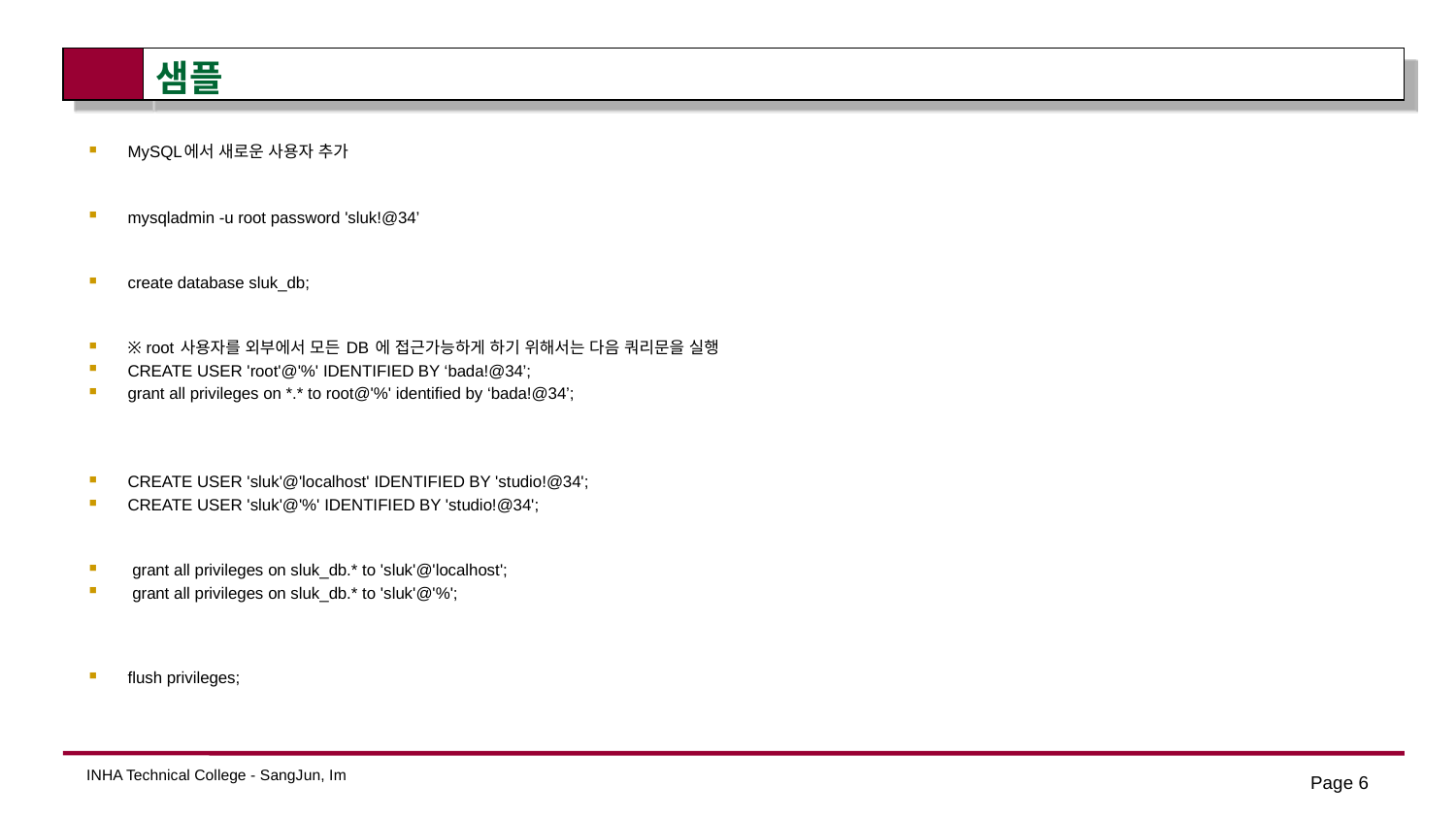

# 샘플
MySQL에서 새로운 사용자 추가

mysqladmin -u root password 'sluk!@34’

create database sluk_db;

※ root 사용자를 외부에서 모든 DB 에 접근가능하게 하기 위해서는 다음 쿼리문을 실행
CREATE USER 'root'@'%' IDENTIFIED BY ‘bada!@34’;
grant all privileges on *.* to root@'%' identified by ‘bada!@34’;

CREATE USER 'sluk'@'localhost' IDENTIFIED BY 'studio!@34';
CREATE USER 'sluk'@'%' IDENTIFIED BY 'studio!@34';

 grant all privileges on sluk_db.* to 'sluk'@'localhost';
 grant all privileges on sluk_db.* to 'sluk'@'%';

flush privileges;

Page 6